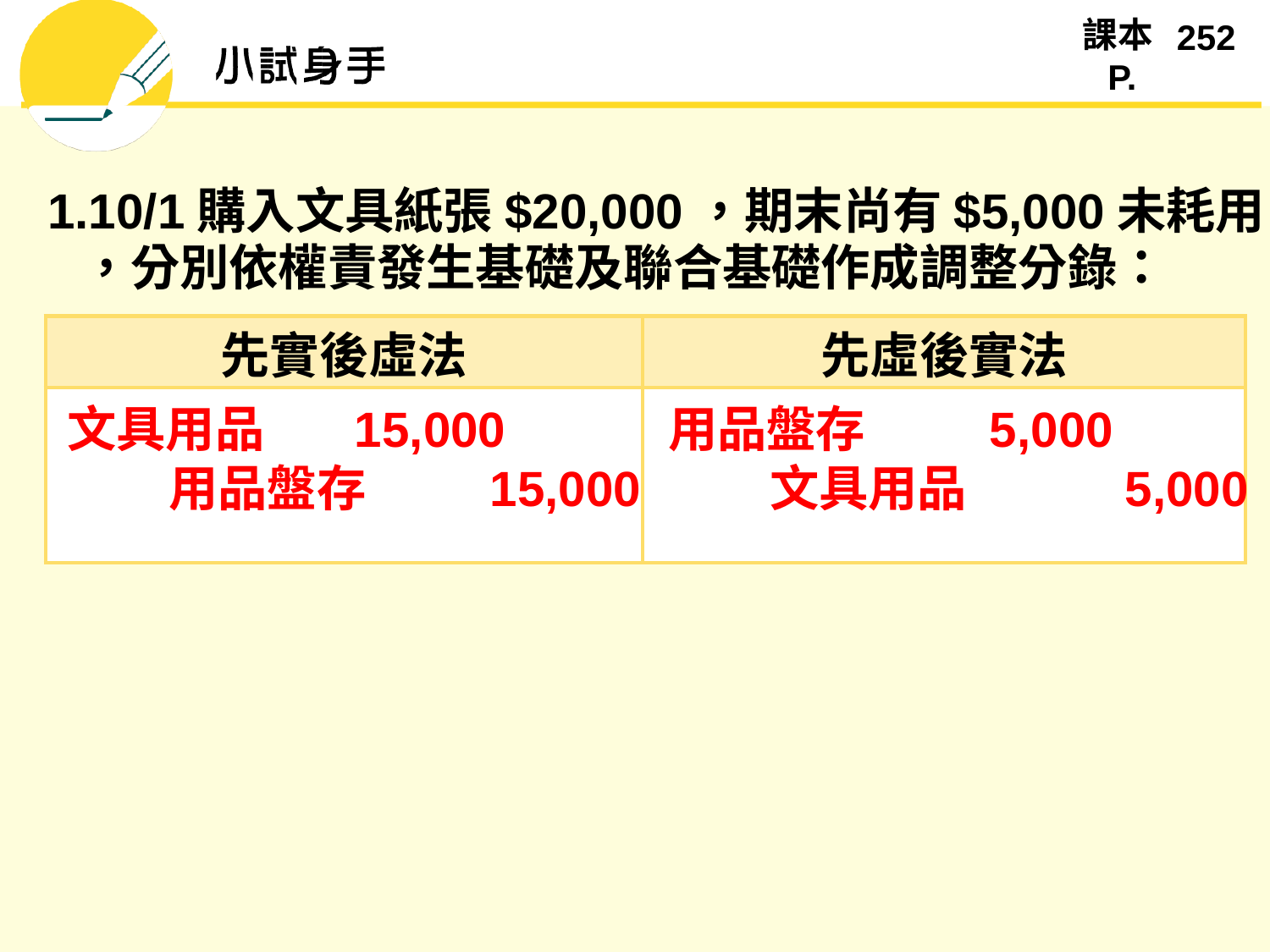

252
1.10/1購入文具紙張$20,000，期末尚有$5,000未耗用
   ，分別依權責發生基礎及聯合基礎作成調整分錄：

| 先實後虛法 | 先虛後實法 |
| --- | --- |
|  |  |
文具用品       15,000
        用品盤存          15,000
用品盤存          5,000
        文具用品             5,000